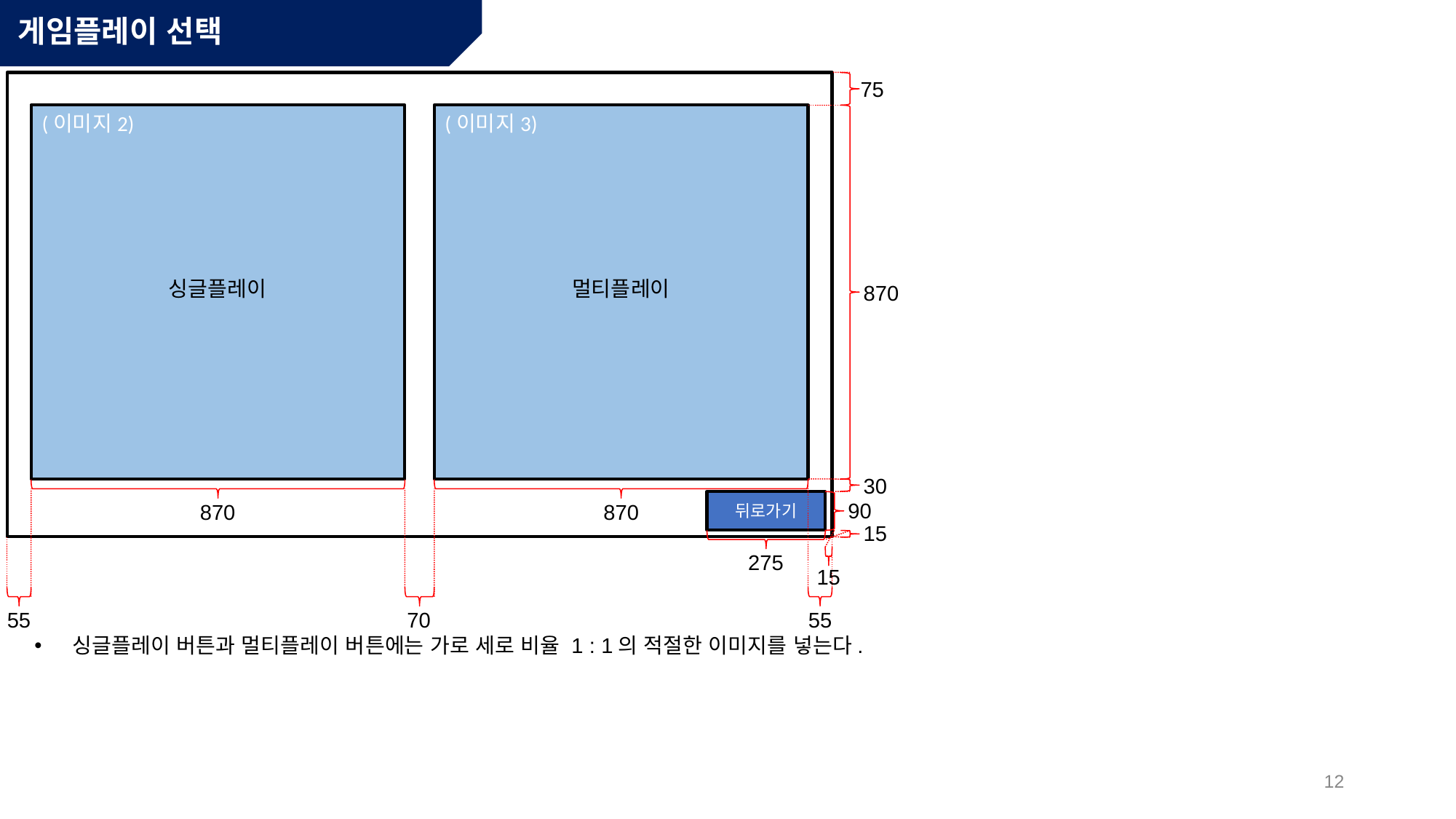

# 게임플레이 선택

(이미지2)
(이미지3)
싱글플레이
멀티플레이
뒤로가기

75

870

30

90
870
870
15

275

15

55
70
55
싱글플레이 버튼과 멀티플레이 버튼에는 가로 세로 비율 1 : 1의 적절한 이미지를 넣는다.

12